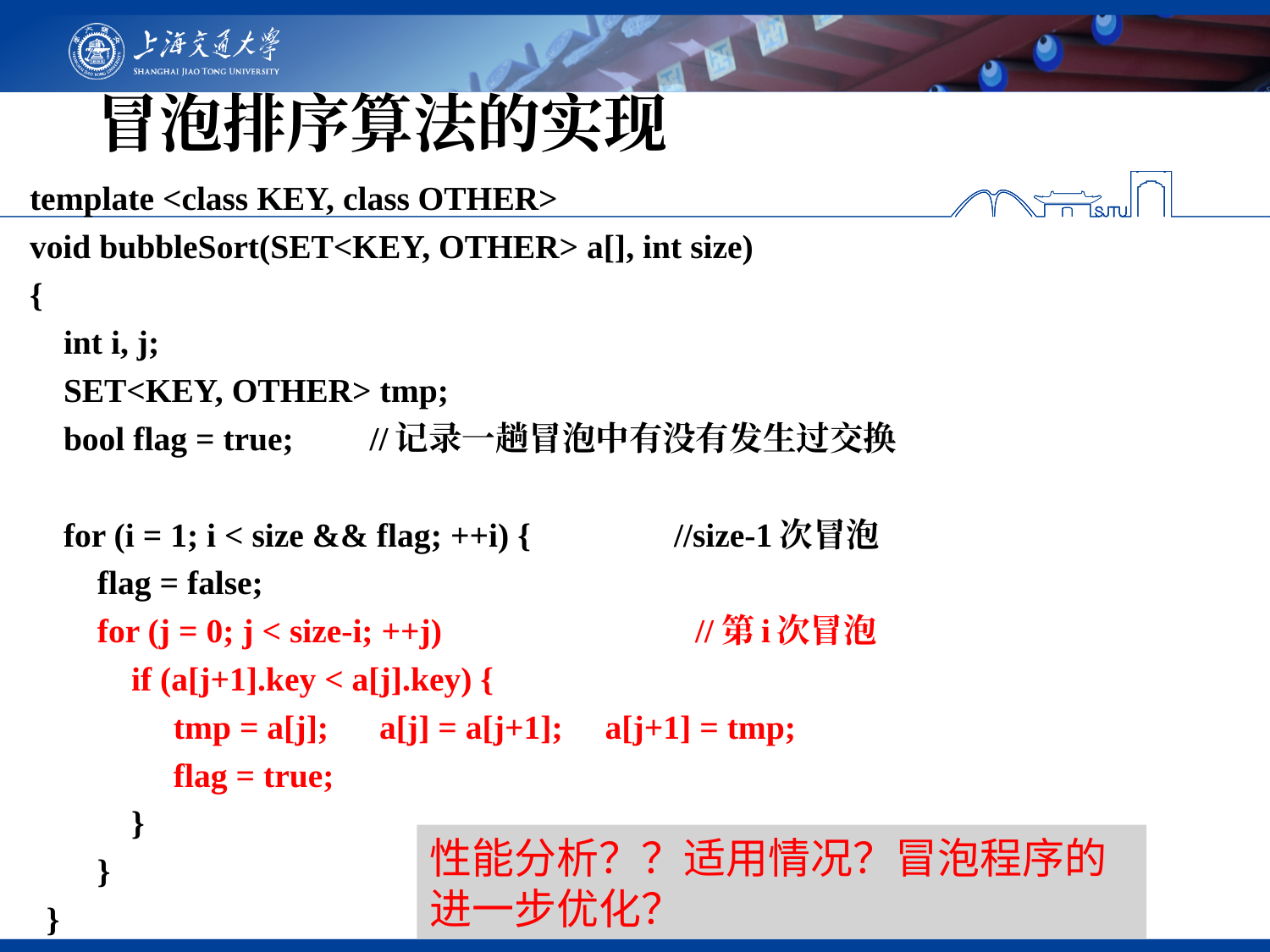

# 冒泡排序算法的实现
template <class KEY, class OTHER>
void bubbleSort(SET<KEY, OTHER> a[], int size)
{
    int i, j;
    SET<KEY, OTHER> tmp;
    bool flag = true;         //记录一趟冒泡中有没有发生过交换

    for (i = 1; i < size && flag; ++i) {                 //size-1次冒泡
        flag = false;
        for (j = 0; j < size-i; ++j)                              //第i次冒泡
            if (a[j+1].key < a[j].key) {
                 tmp = a[j];      a[j] = a[j+1];     a[j+1] = tmp;
                 flag = true;
            }
        }
  }
性能分析？？适用情况？冒泡程序的进一步优化？